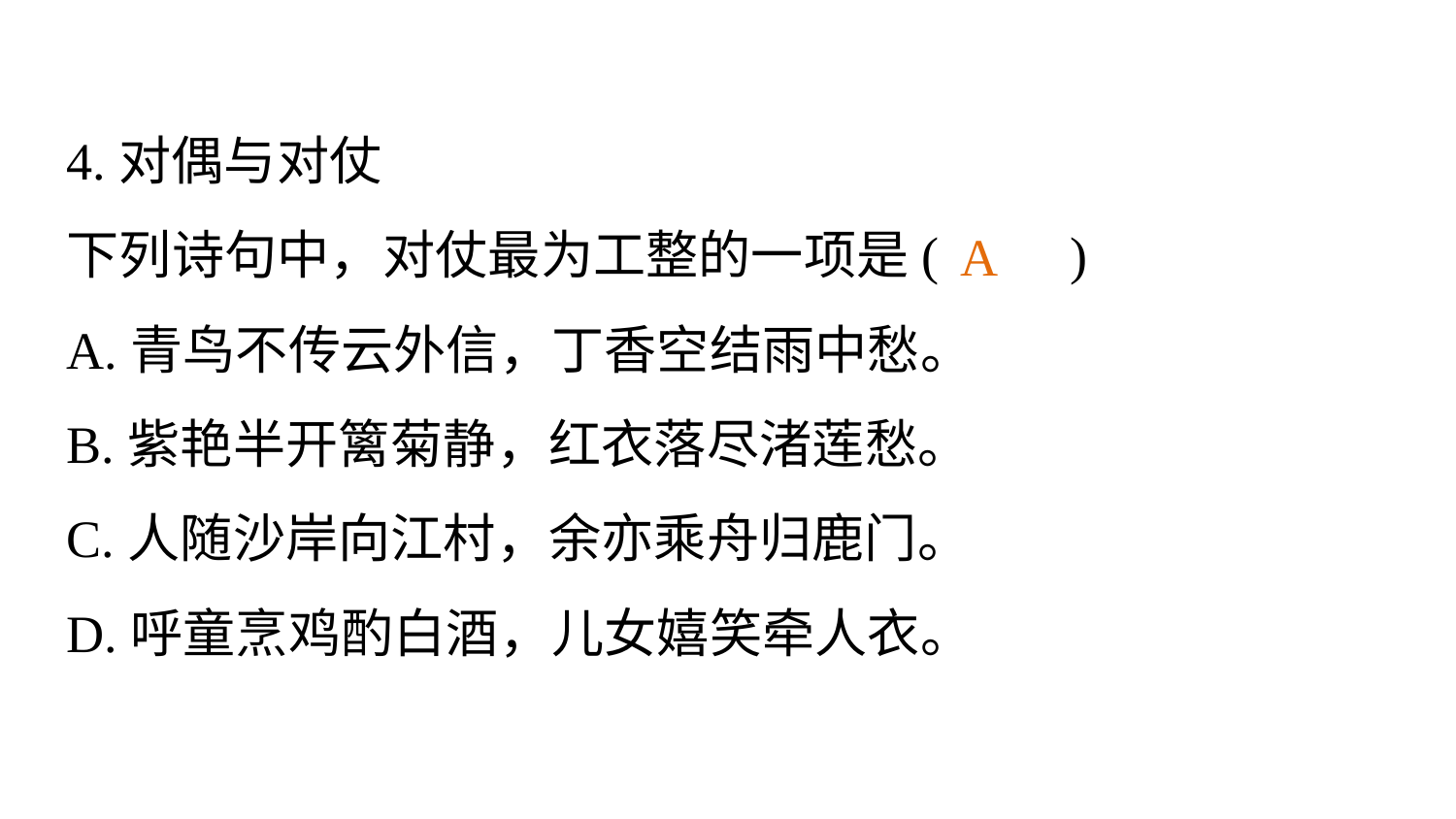

4.对偶与对仗
下列诗句中，对仗最为工整的一项是(　　)
A.青鸟不传云外信，丁香空结雨中愁。
B.紫艳半开篱菊静，红衣落尽渚莲愁。
C.人随沙岸向江村，余亦乘舟归鹿门。
D.呼童烹鸡酌白酒，儿女嬉笑牵人衣。
A